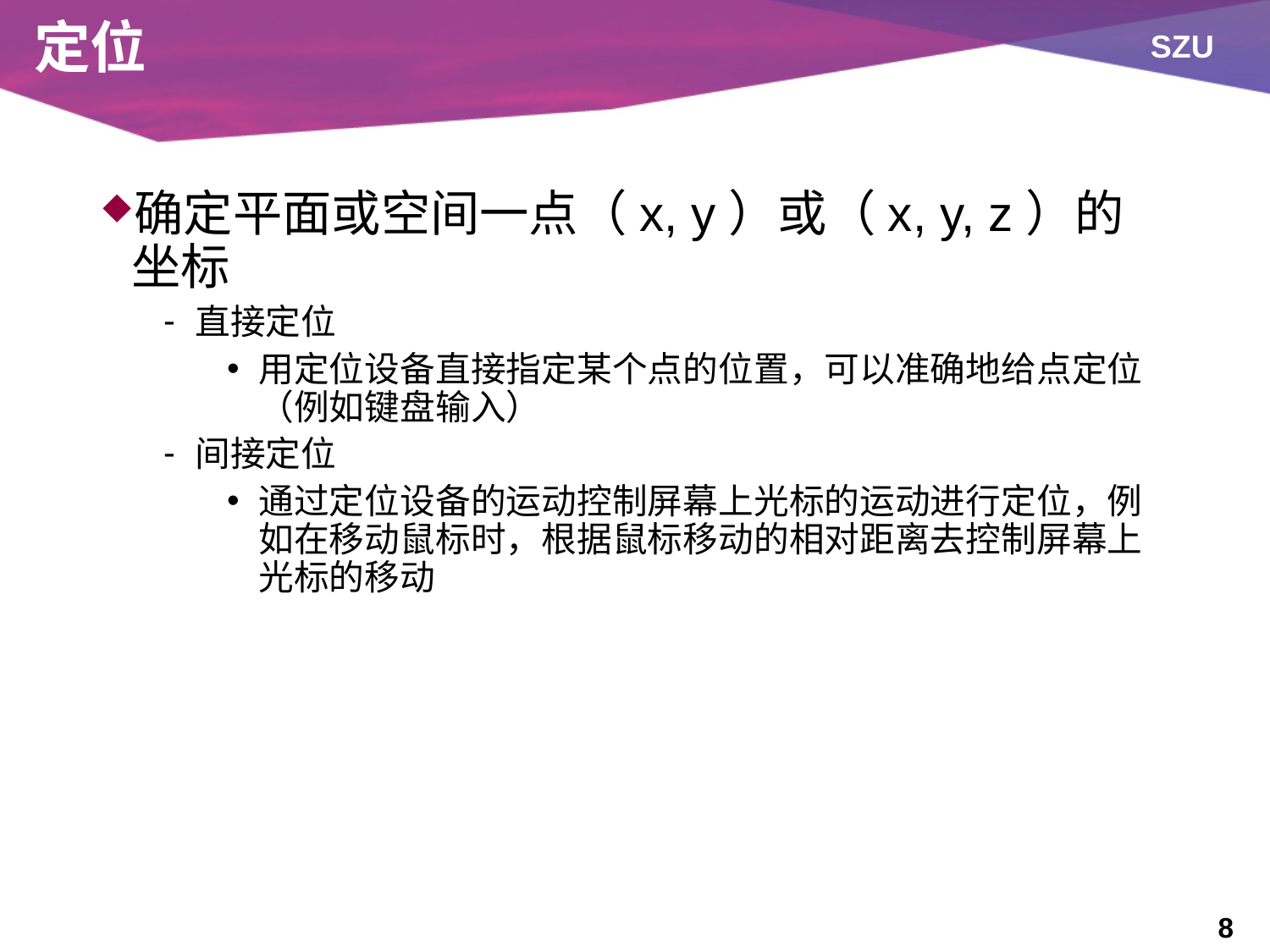

# 定位
确定平面或空间一点（x, y）或（x, y, z）的坐标
直接定位
用定位设备直接指定某个点的位置，可以准确地给点定位（例如键盘输入）
间接定位
通过定位设备的运动控制屏幕上光标的运动进行定位，例如在移动鼠标时，根据鼠标移动的相对距离去控制屏幕上光标的移动

8